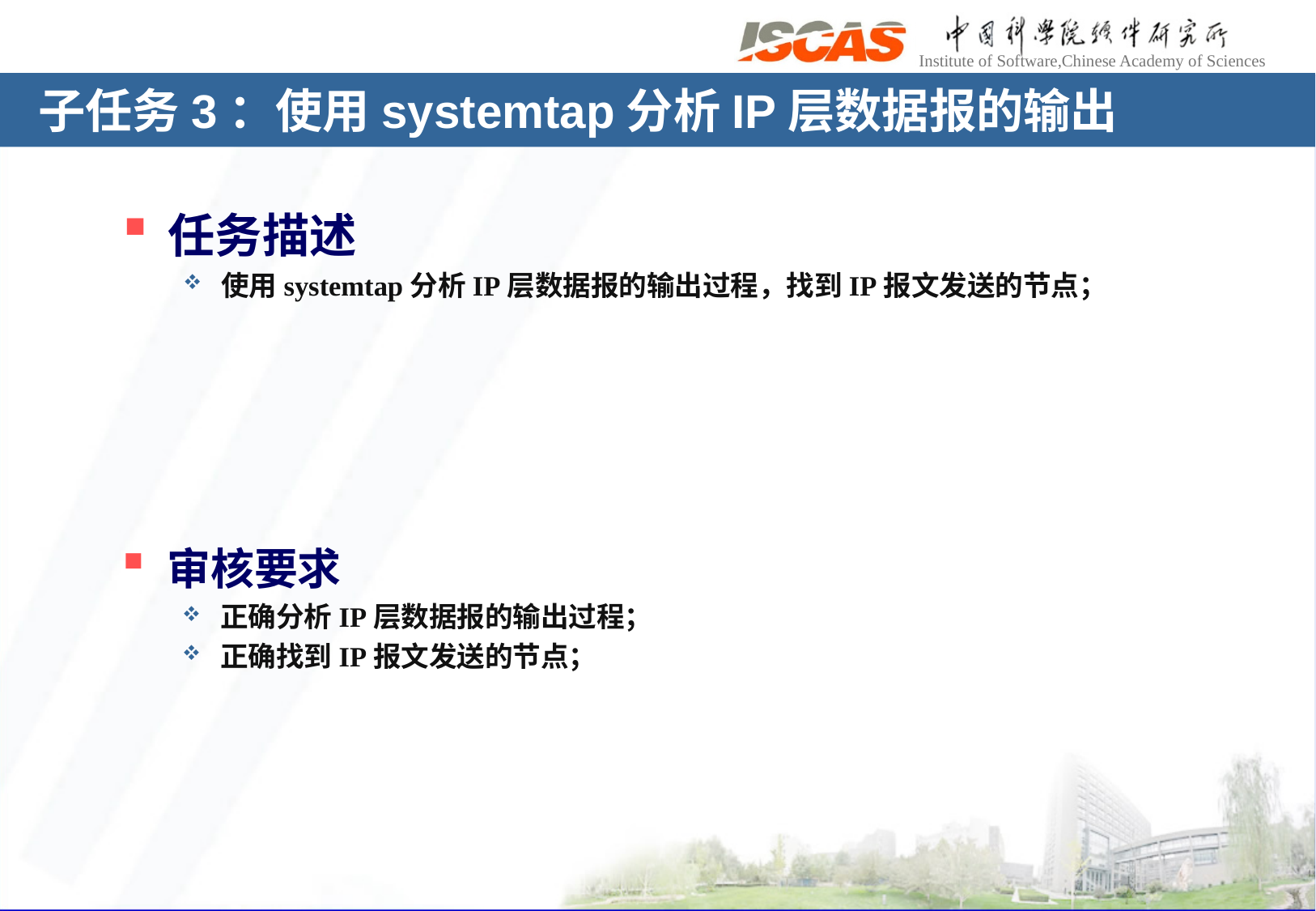

# 子任务3：使用systemtap分析IP层数据报的输出
任务描述
使用systemtap分析IP层数据报的输出过程，找到IP报文发送的节点；
审核要求
正确分析IP层数据报的输出过程；
正确找到IP报文发送的节点；